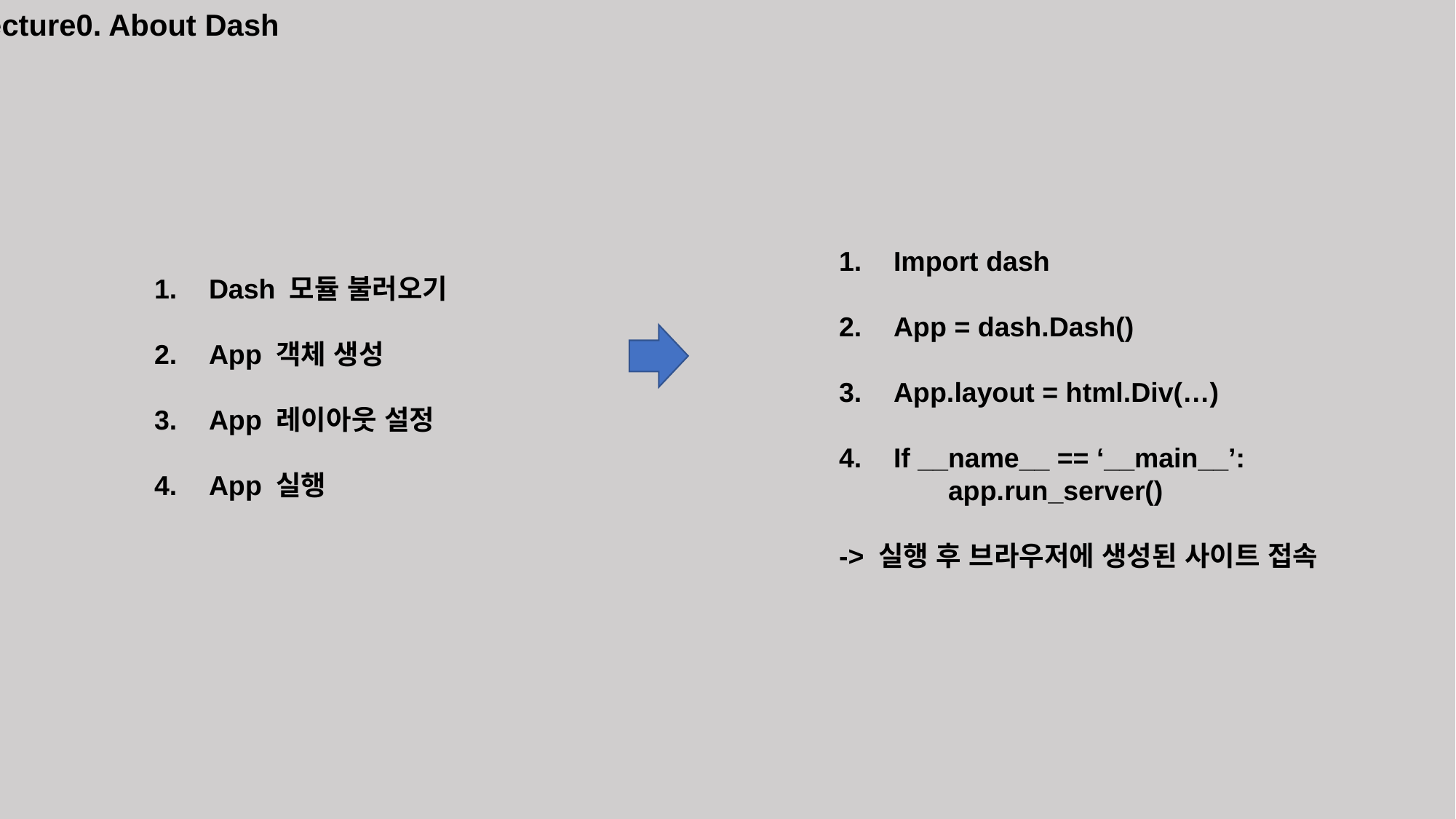

Lecture0. About Dash
Import dash

App = dash.Dash()

App.layout = html.Div(…)

If __name__ == ‘__main__’:
	app.run_server()

-> 실행 후 브라우저에 생성된 사이트 접속
Dash 모듈 불러오기

App 객체 생성

App 레이아웃 설정

App 실행